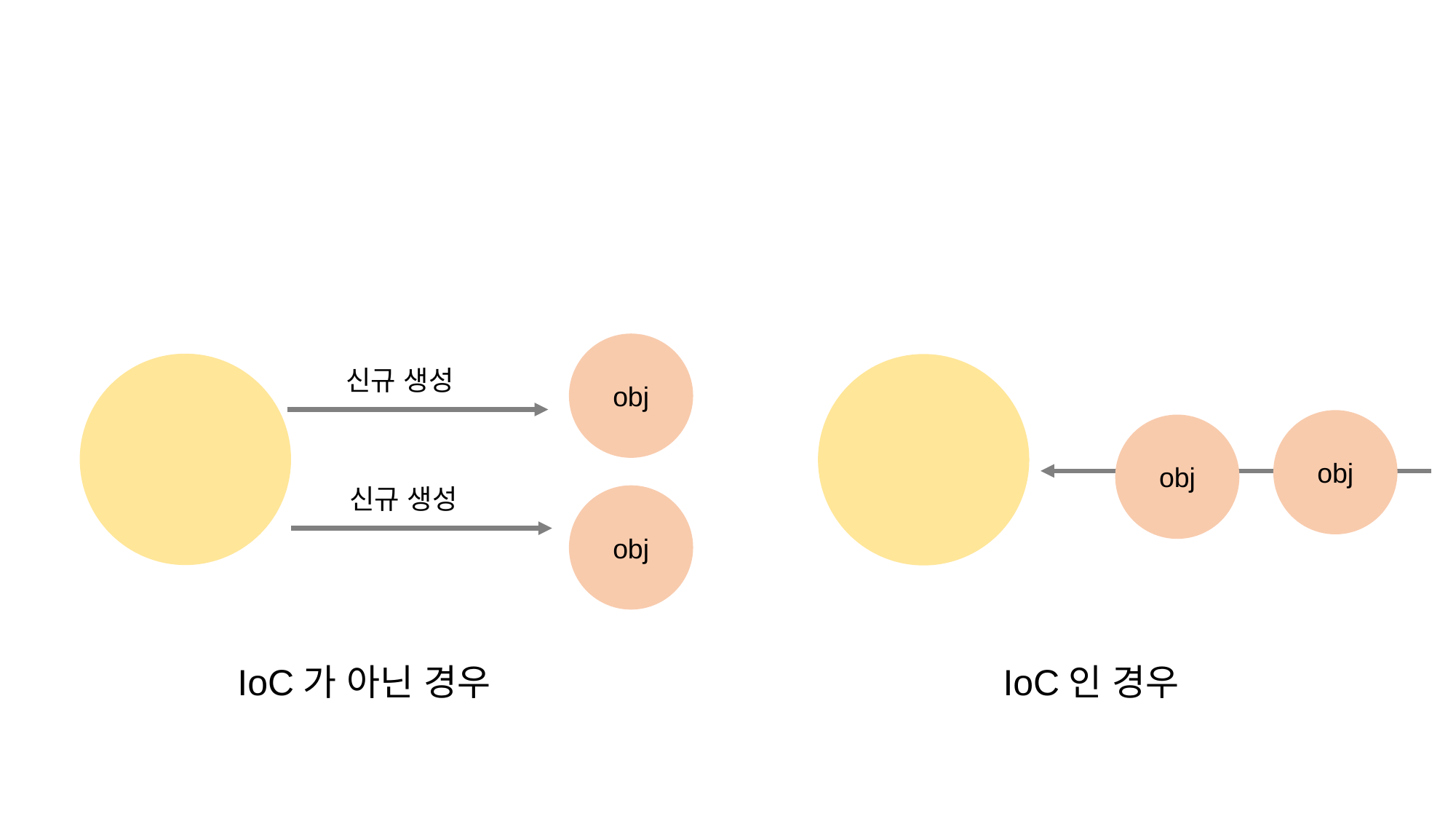

obj

신규 생성
obj
obj
신규 생성
obj
IoC가 아닌 경우
IoC인 경우